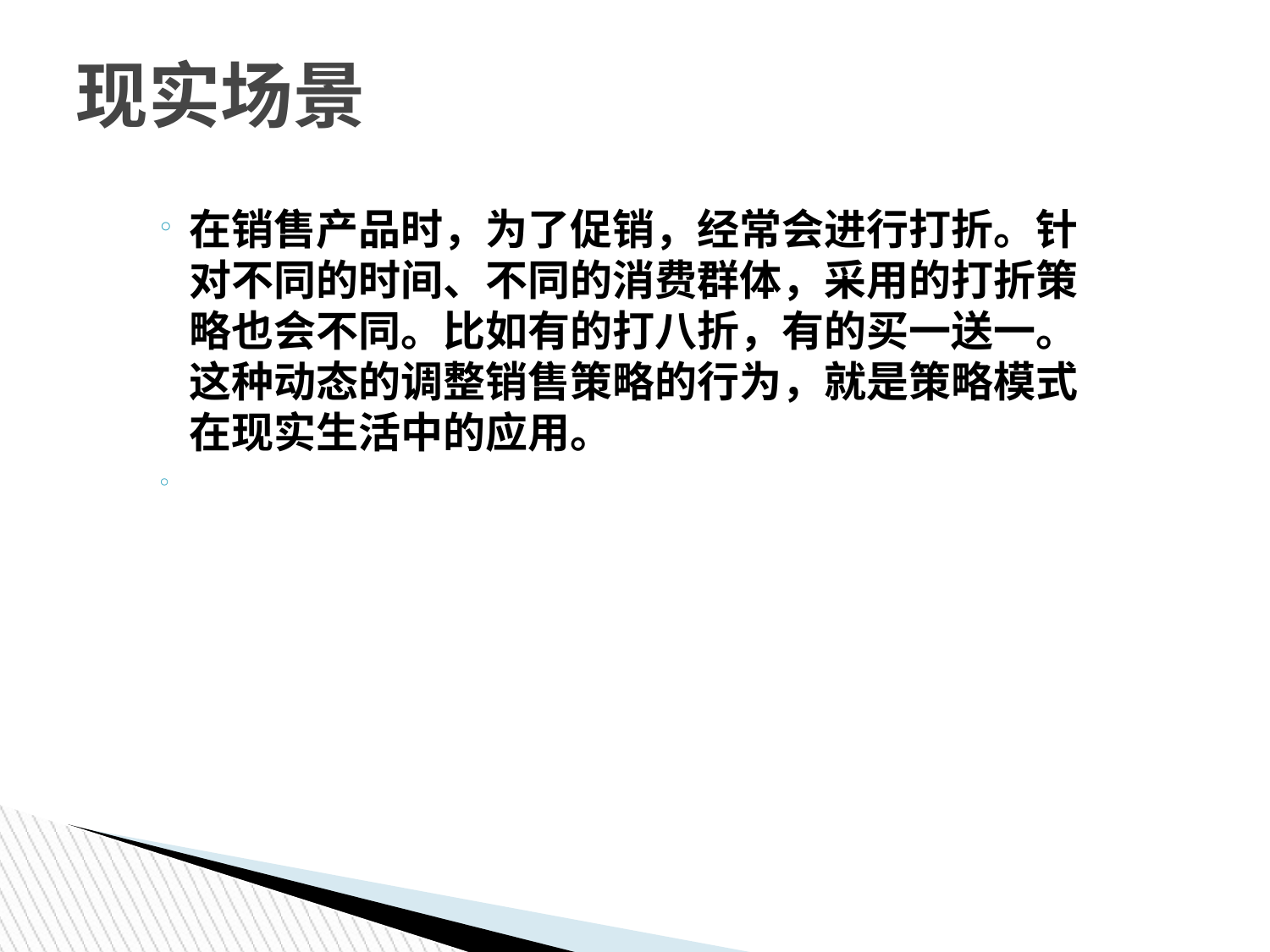

# 现实场景

在销售产品时，为了促销，经常会进行打折。针对不同的时间、不同的消费群体，采用的打折策略也会不同。比如有的打八折，有的买一送一。这种动态的调整销售策略的行为，就是策略模式在现实生活中的应用。